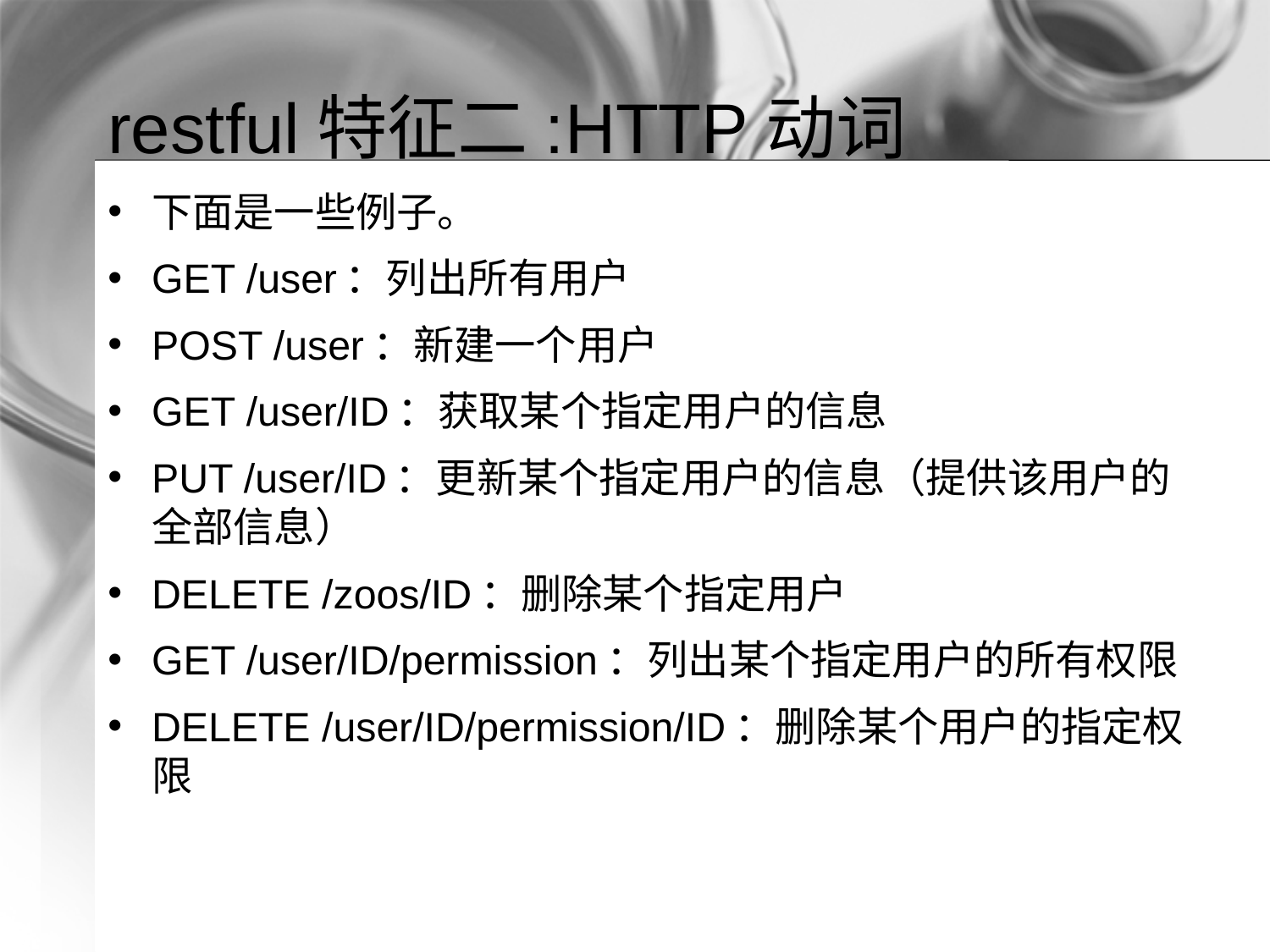

# restful特征二:HTTP动词
下面是一些例子。
GET /user：列出所有用户
POST /user：新建一个用户
GET /user/ID：获取某个指定用户的信息
PUT /user/ID：更新某个指定用户的信息（提供该用户的全部信息）
DELETE /zoos/ID：删除某个指定用户
GET /user/ID/permission：列出某个指定用户的所有权限
DELETE /user/ID/permission/ID：删除某个用户的指定权限